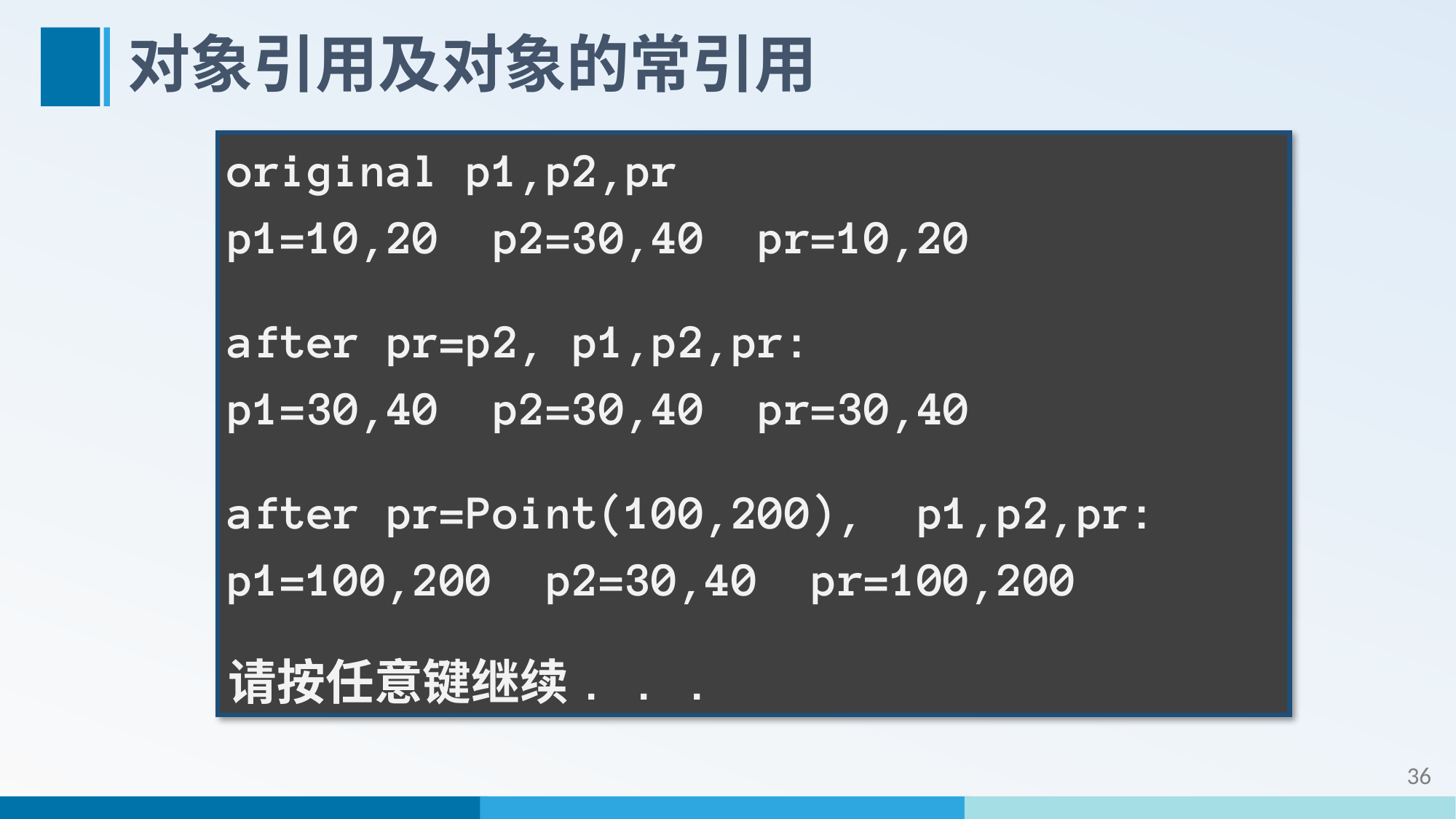

# 对象引用及对象的常引用
original p1,p2,pr
p1=10,20  p2=30,40  pr=10,20
after pr=p2, p1,p2,pr:
p1=30,40  p2=30,40  pr=30,40
after pr=Point(100,200),  p1,p2,pr:
p1=100,200  p2=30,40  pr=100,200
请按任意键继续. . .